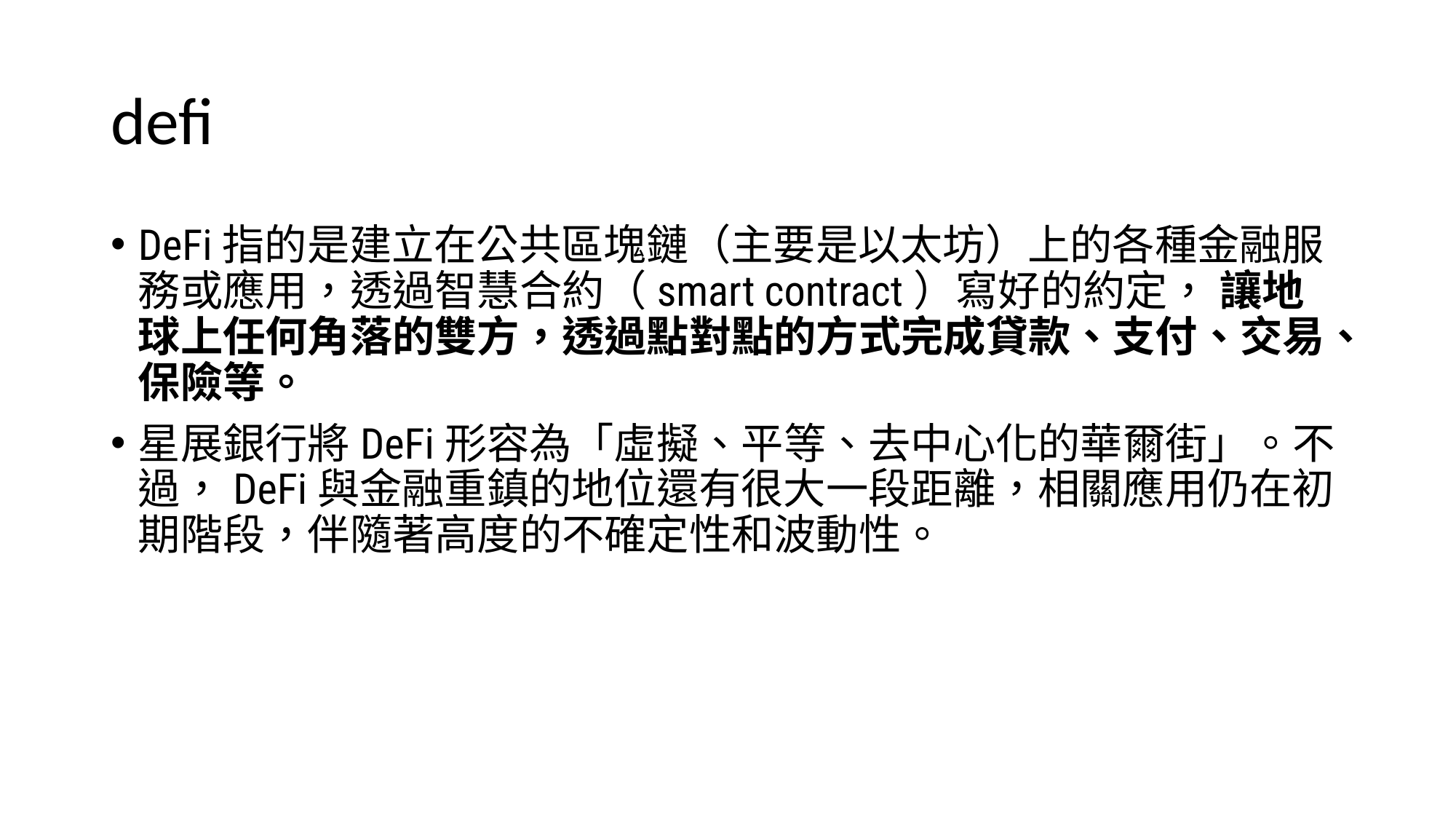

# defi
DeFi指的是建立在公共區塊鏈（主要是以太坊）上的各種金融服務或應用，透過智慧合約（smart contract）寫好的約定， 讓地球上任何角落的雙方，透過點對點的方式完成貸款、支付、交易、保險等。
星展銀行將DeFi形容為「虛擬、平等、去中心化的華爾街」。不過，DeFi與金融重鎮的地位還有很大一段距離，相關應用仍在初期階段，伴隨著高度的不確定性和波動性。